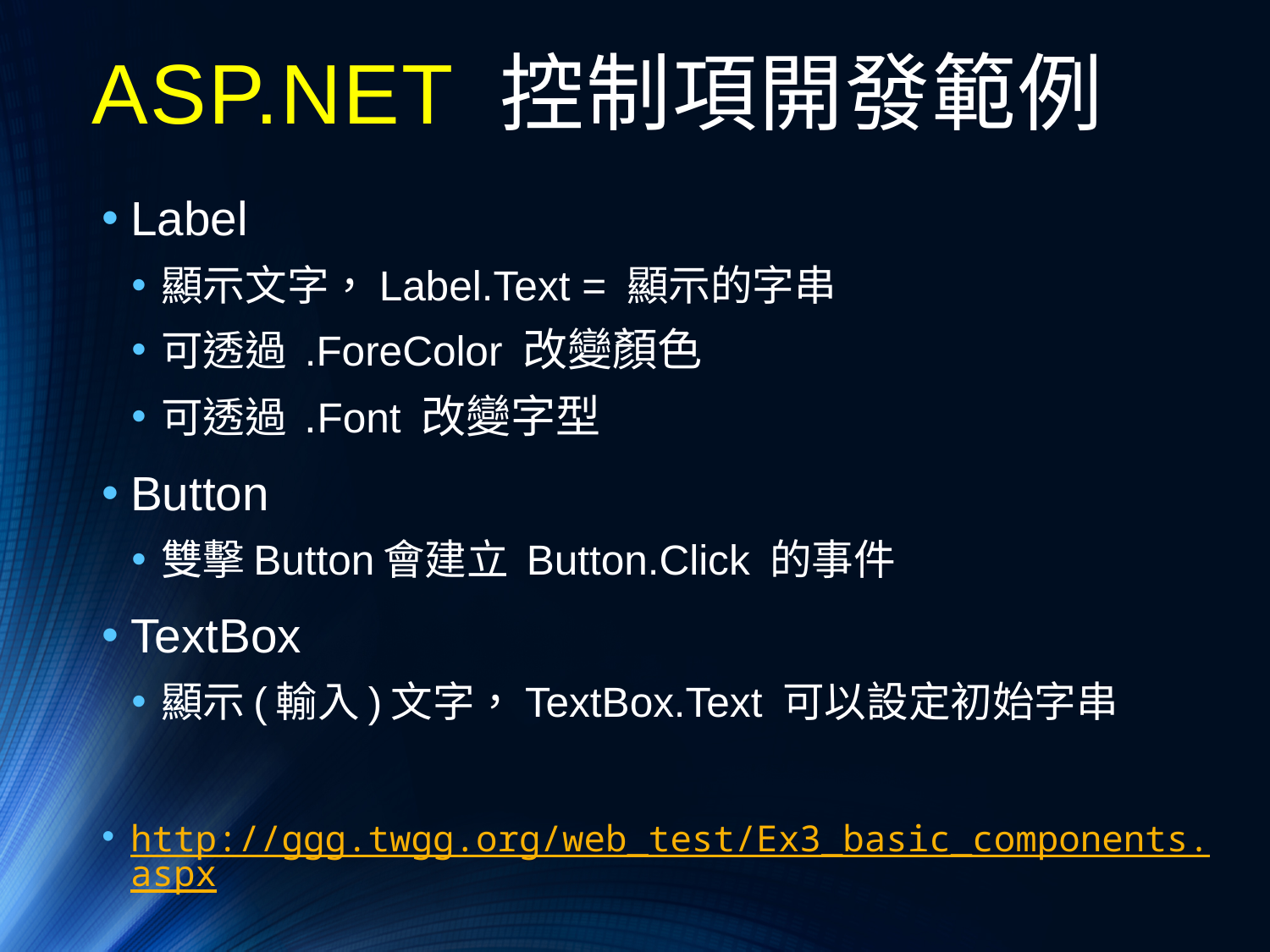

# ASP.NET 控制項開發範例
Label
顯示文字，Label.Text = 顯示的字串
可透過 .ForeColor 改變顏色
可透過 .Font 改變字型
Button
雙擊Button會建立 Button.Click 的事件
TextBox
顯示(輸入)文字，TextBox.Text 可以設定初始字串

http://ggg.twgg.org/web_test/Ex3_basic_components.aspx